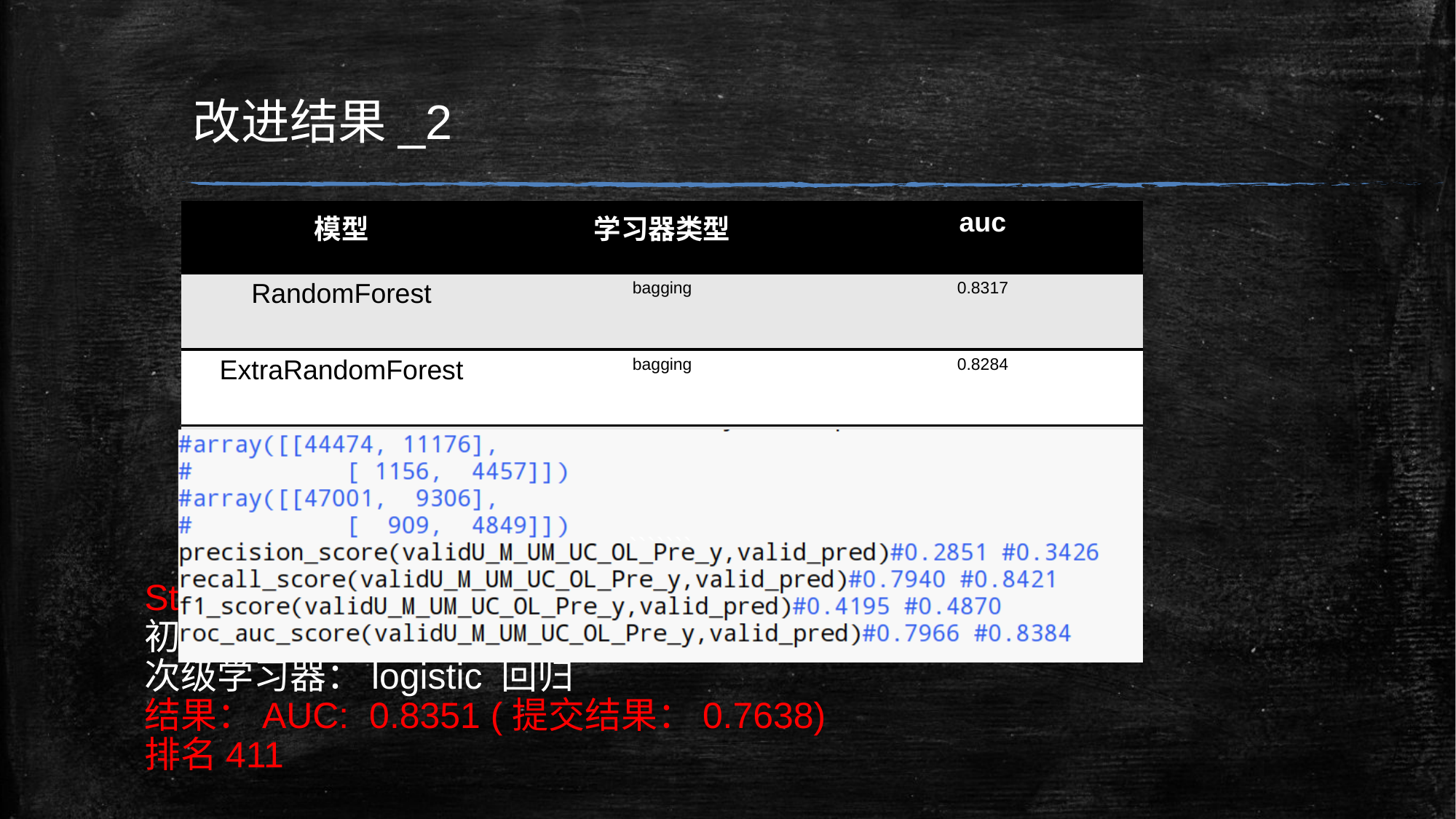

改进结果_2
| 模型 | 学习器类型 | auc |
| --- | --- | --- |
| RandomForest | bagging | 0.8317 |
| ExtraRandomForest | bagging | 0.8284 |
| XGboost | boosting | 0.8334 |
| GBM | boosting | 0.8343 |
```````

StackingModel:
初级学习器：随机森林，极端随机树，XGBoost，GBM
次级学习器：logistic 回归
结果：AUC:  0.8351 (提交结果：0.7638)
排名411